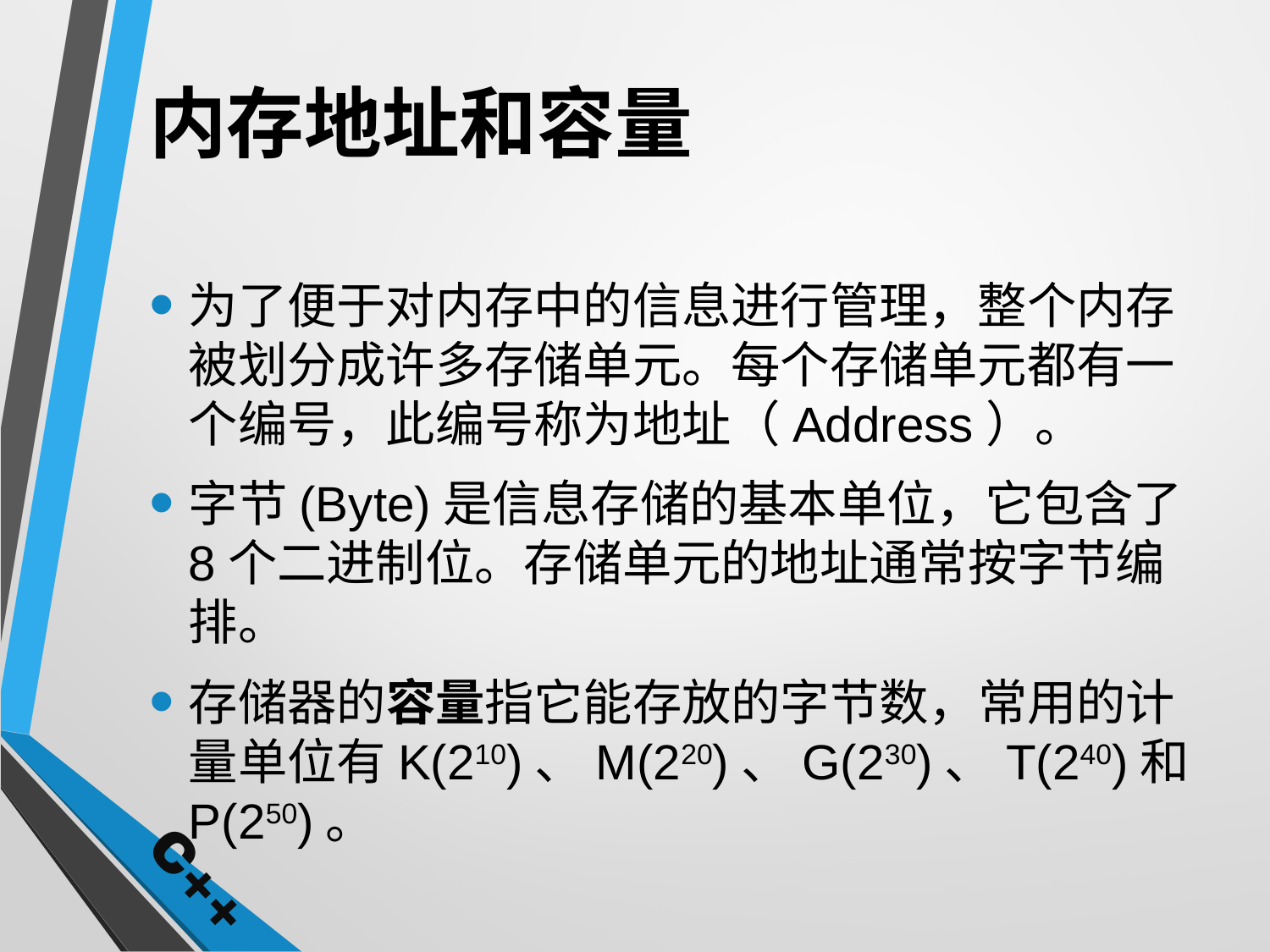

# 内存地址和容量
为了便于对内存中的信息进行管理，整个内存被划分成许多存储单元。每个存储单元都有一个编号，此编号称为地址（Address）。
字节(Byte)是信息存储的基本单位，它包含了8个二进制位。存储单元的地址通常按字节编排。
存储器的容量指它能存放的字节数，常用的计量单位有K(210)、M(220)、G(230)、T(240)和P(250)。